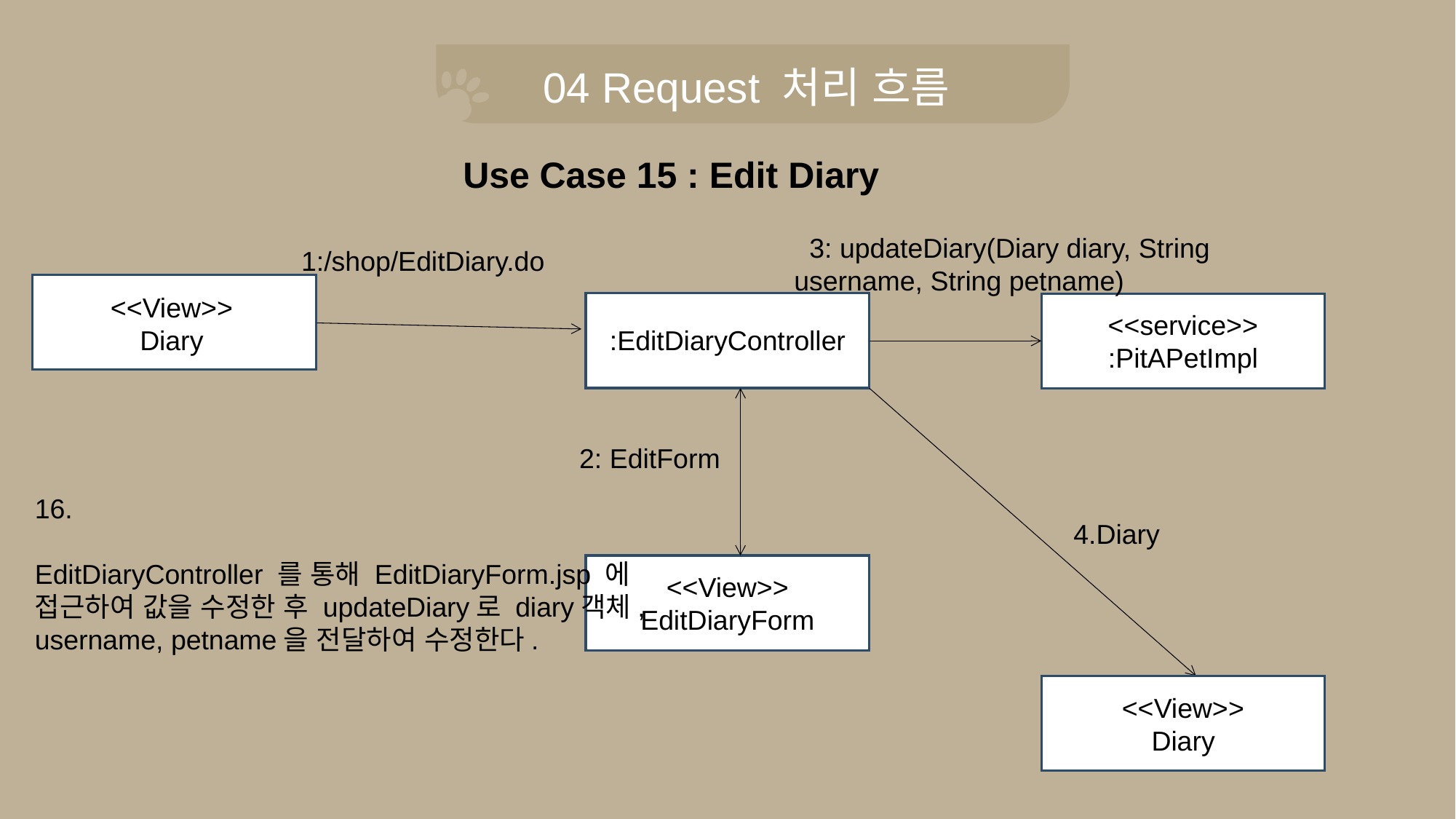

04 Request 처리 흐름

Use Case 15 : Edit Diary
  3: updateDiary(Diary diary, String username, String petname)
1:/shop/EditDiary.do

<<View>>
Diary
<<View>>
Diary

<<service>>
:PitAPetImpl
:EditDiaryController
2: EditForm
16.

EditDiaryController 를 통해 EditDiaryForm.jsp 에 접근하여 값을 수정한 후 updateDiary로 diary객체, username, petname을 전달하여 수정한다.
4.Diary

<<View>>
EditDiaryForm

<<View>>
Diary